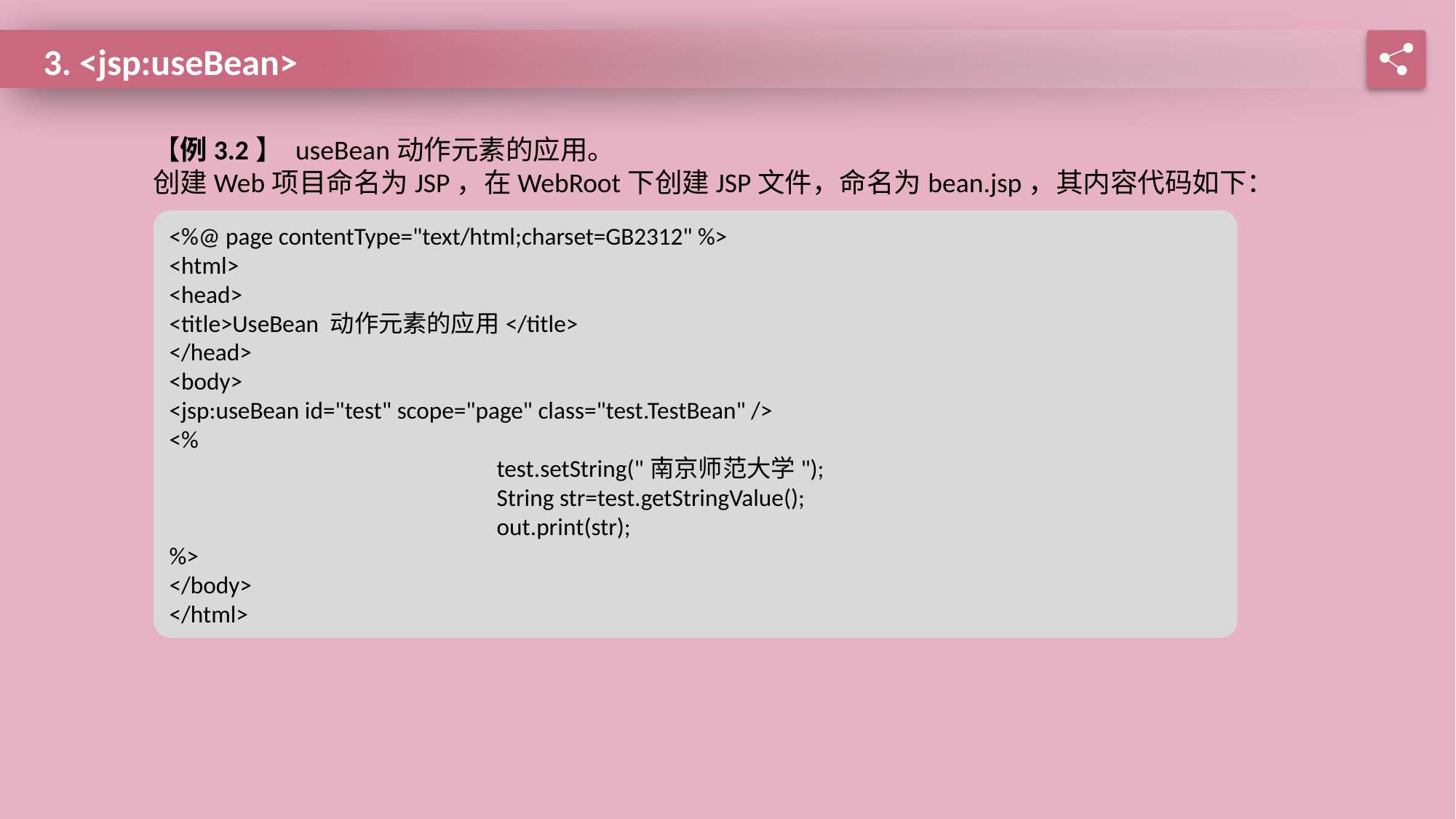

3. <jsp:useBean>
【例3.2】 useBean动作元素的应用。
创建Web项目命名为JSP，在WebRoot下创建JSP文件，命名为bean.jsp，其内容代码如下：
<%@ page contentType="text/html;charset=GB2312" %>
<html>
<head>
<title>UseBean 动作元素的应用</title>
</head>
<body>
<jsp:useBean id="test" scope="page" class="test.TestBean" />
<%
			test.setString("南京师范大学");
			String str=test.getStringValue();
			out.print(str);
%>
</body>
</html>